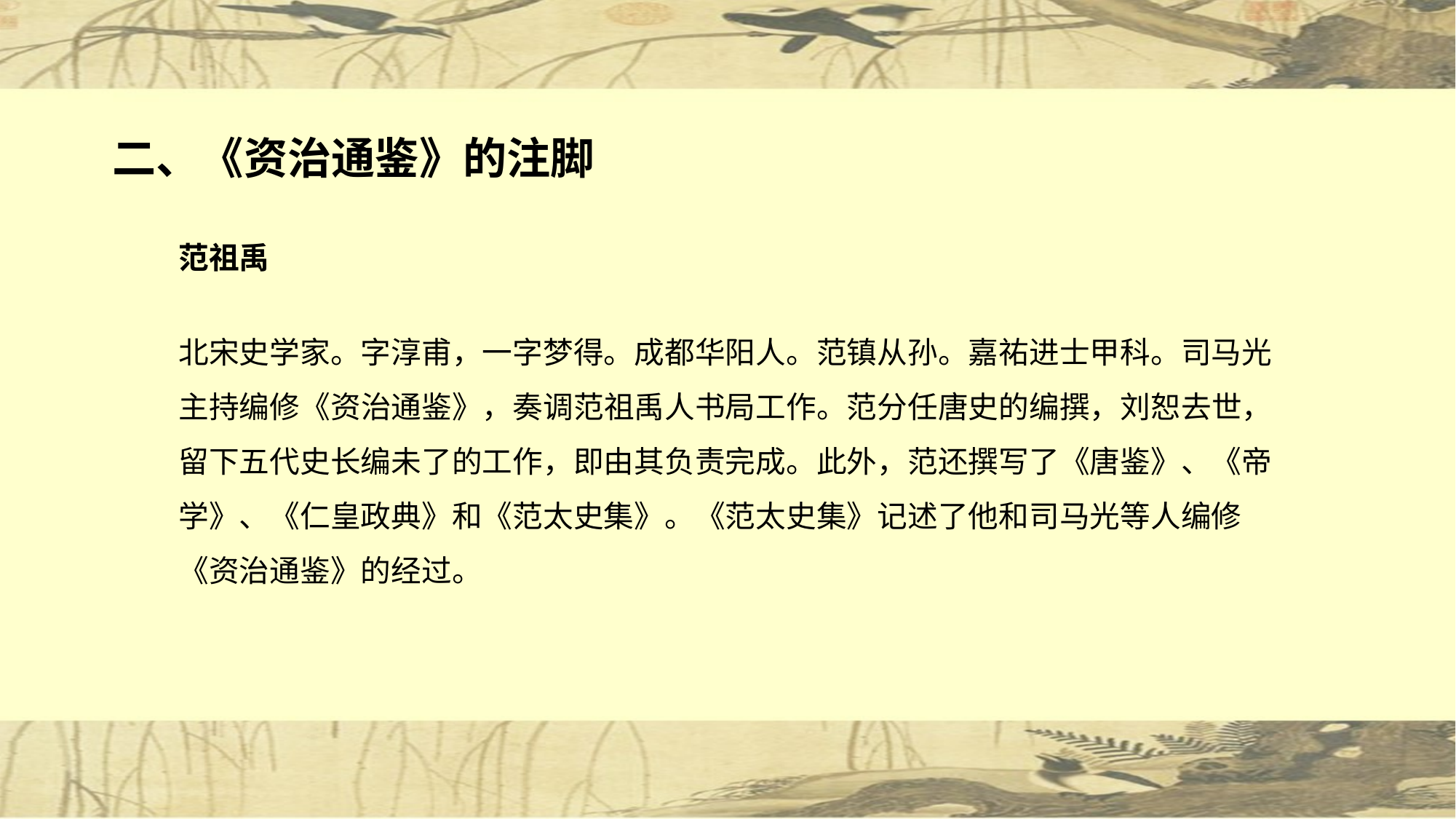

二、《资治通鉴》的注脚
# 范祖禹
北宋史学家。字淳甫，一字梦得。成都华阳人。范镇从孙。嘉祐进士甲科。司马光主持编修《资治通鉴》，奏调范祖禹人书局工作。范分任唐史的编撰，刘恕去世，留下五代史长编未了的工作，即由其负责完成。此外，范还撰写了《唐鉴》、《帝学》、《仁皇政典》和《范太史集》。《范太史集》记述了他和司马光等人编修《资治通鉴》的经过。